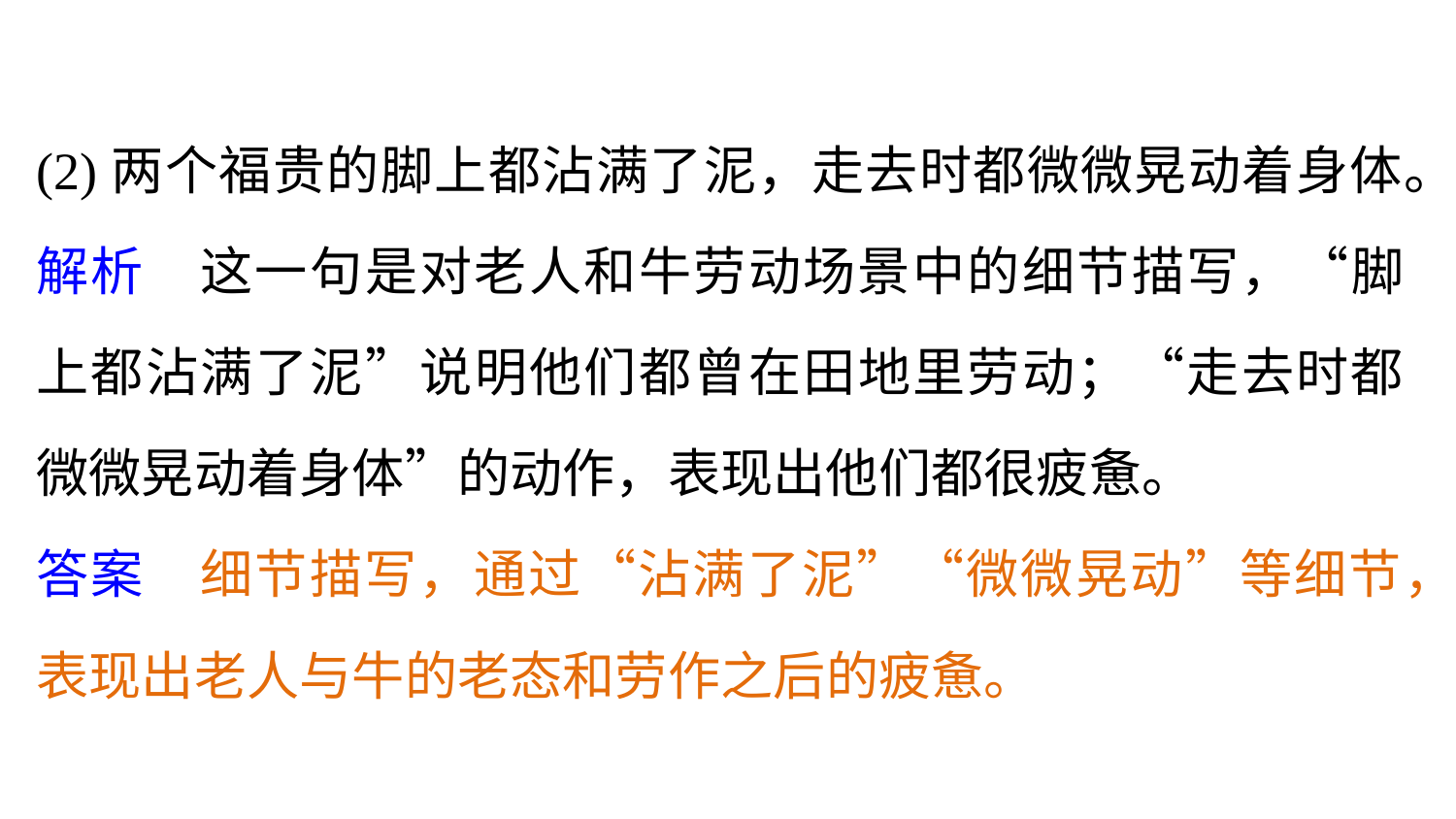

(2)两个福贵的脚上都沾满了泥，走去时都微微晃动着身体。
解析　这一句是对老人和牛劳动场景中的细节描写，“脚上都沾满了泥”说明他们都曾在田地里劳动；“走去时都微微晃动着身体”的动作，表现出他们都很疲惫。
答案　细节描写，通过“沾满了泥”“微微晃动”等细节，表现出老人与牛的老态和劳作之后的疲惫。